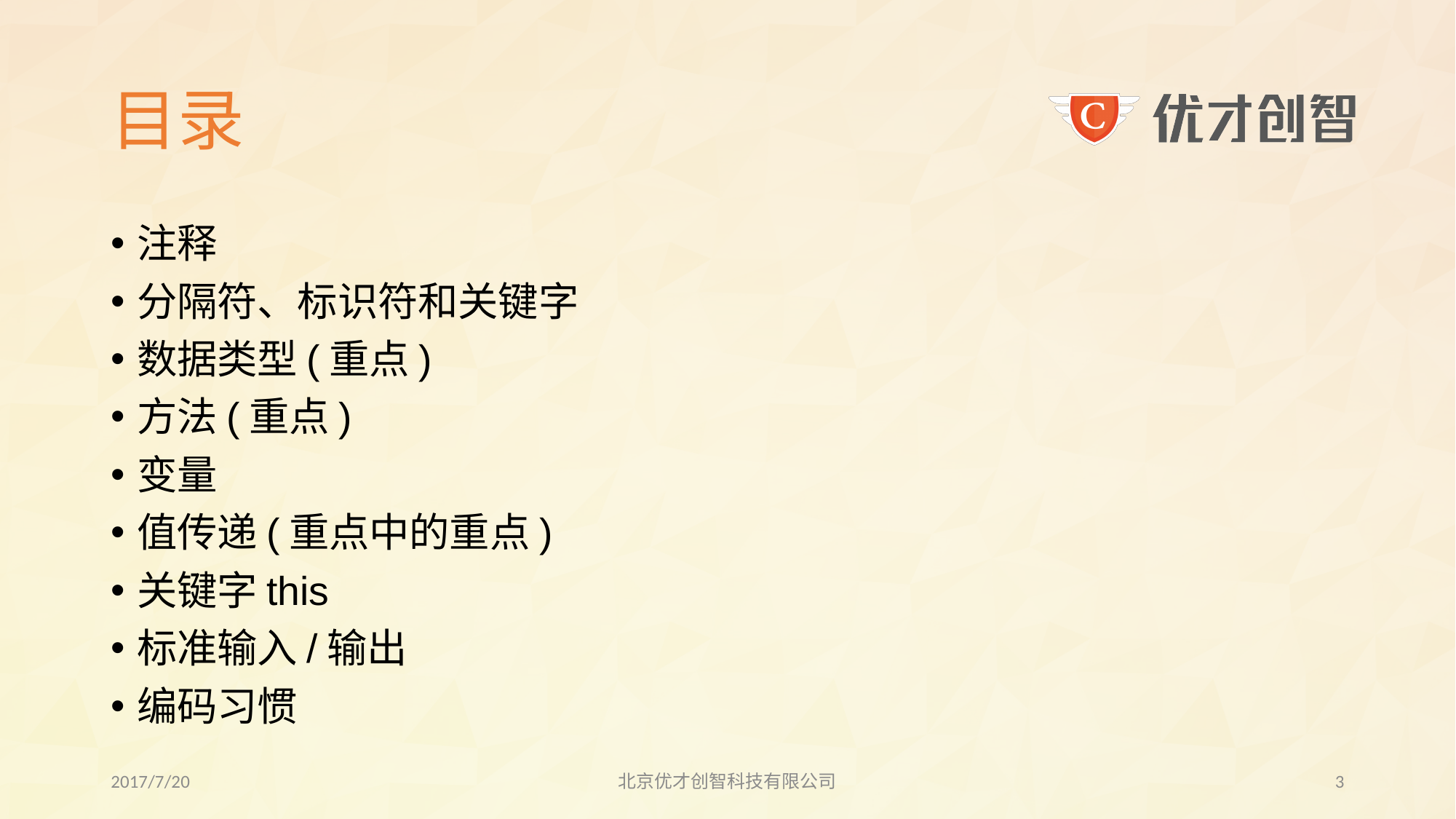

# 目录
注释
分隔符、标识符和关键字
数据类型(重点)
方法(重点)
变量
值传递(重点中的重点)
关键字this
标准输入/输出
编码习惯
2017/7/20
北京优才创智科技有限公司
3